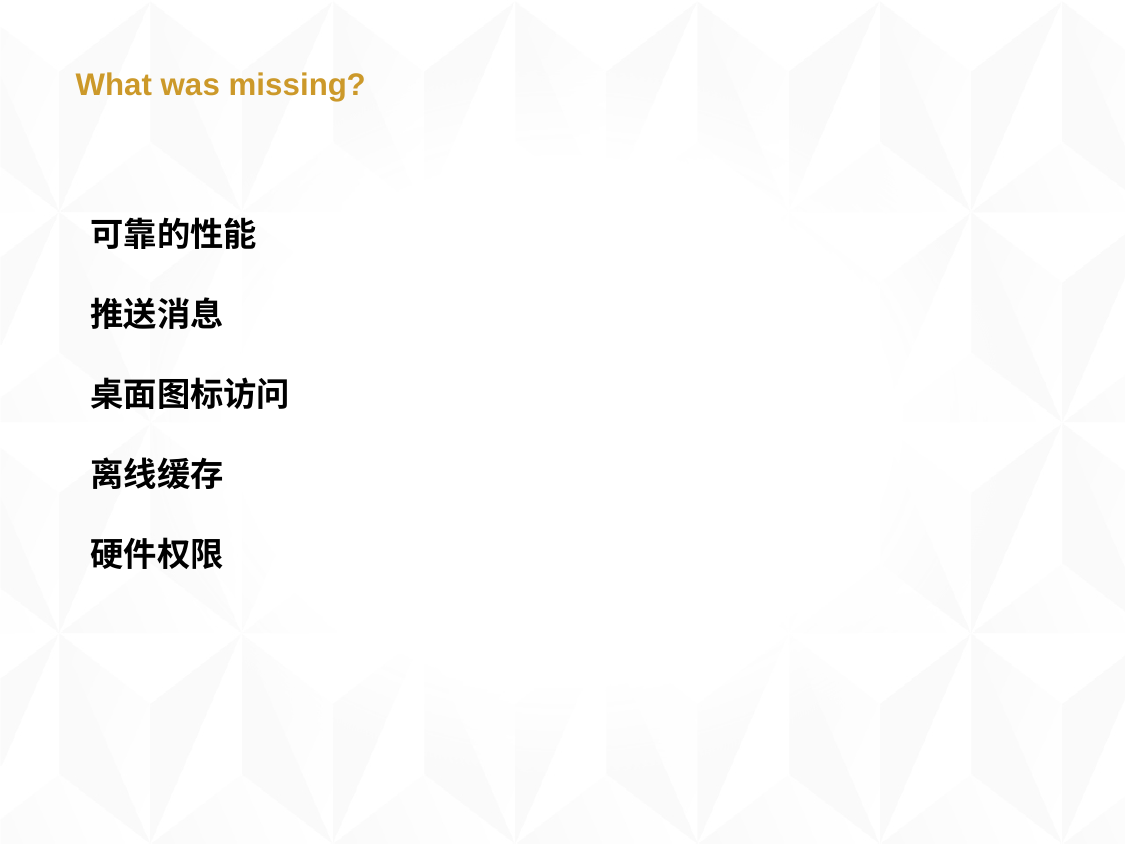

# What was missing?
可靠的性能

推送消息

桌面图标访问

离线缓存

硬件权限